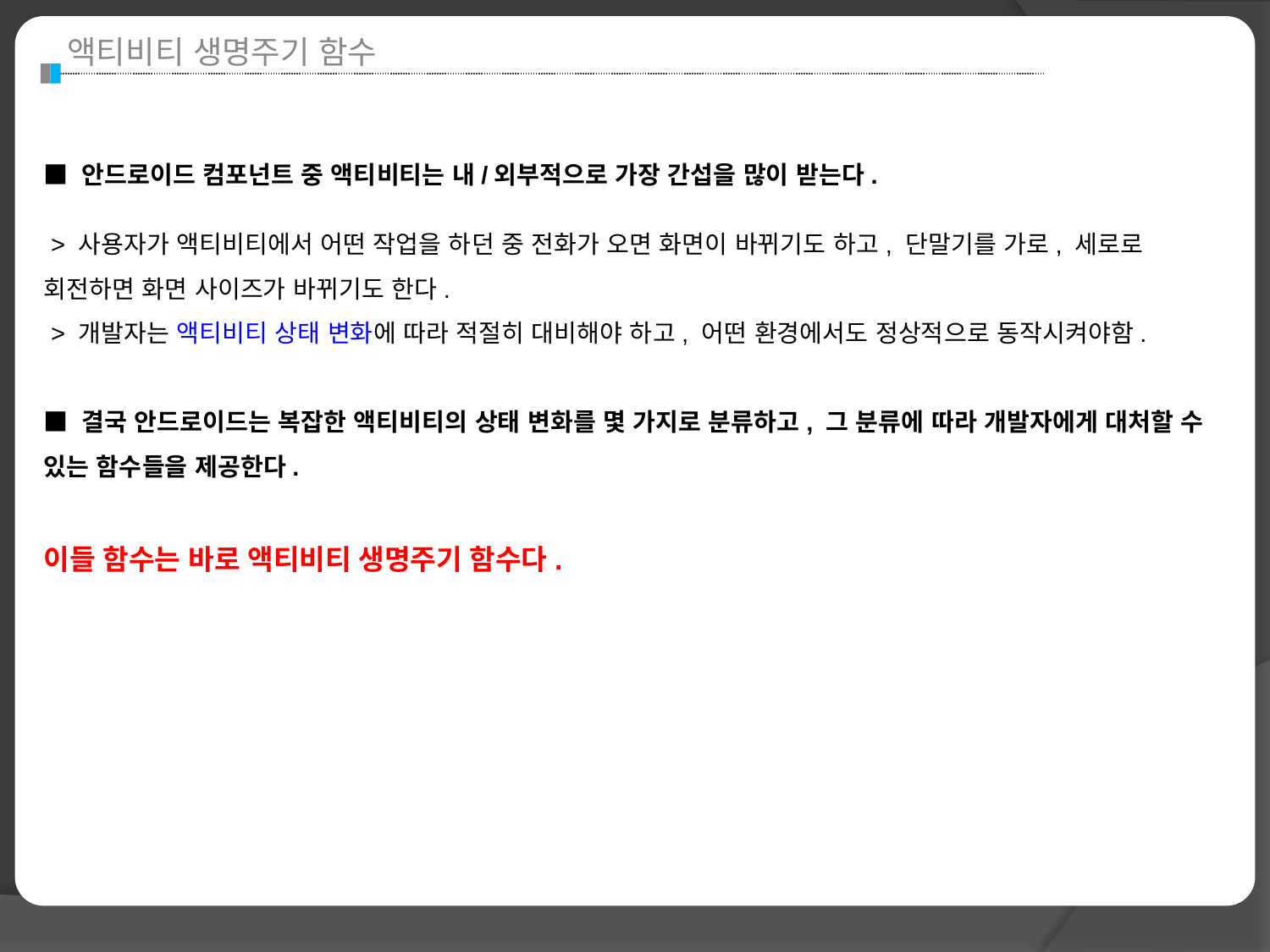

액티비티 생명주기 함수

■ 안드로이드 컴포넌트 중 액티비티는 내/외부적으로 가장 간섭을 많이 받는다.

 > 사용자가 액티비티에서 어떤 작업을 하던 중 전화가 오면 화면이 바뀌기도 하고, 단말기를 가로, 세로로 회전하면 화면 사이즈가 바뀌기도 한다.
 > 개발자는 액티비티 상태 변화에 따라 적절히 대비해야 하고, 어떤 환경에서도 정상적으로 동작시켜야함.

■ 결국 안드로이드는 복잡한 액티비티의 상태 변화를 몇 가지로 분류하고, 그 분류에 따라 개발자에게 대처할 수 있는 함수들을 제공한다.

이들 함수는 바로 액티비티 생명주기 함수다.